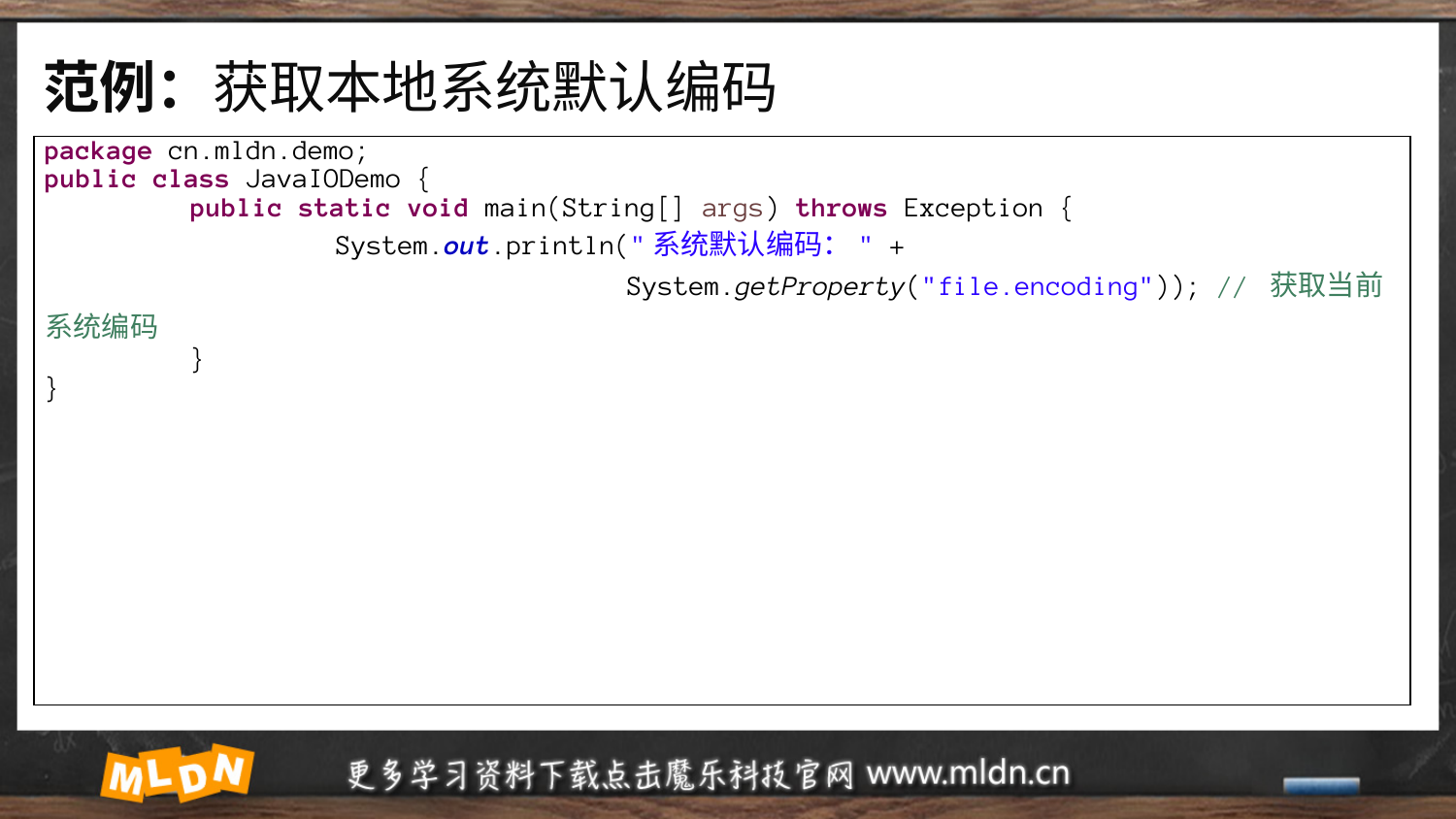

# 范例：获取本地系统默认编码
| package cn.mldn.demo; public class JavaIODemo { public static void main(String[] args) throws Exception { System.out.println("系统默认编码：" + System.getProperty("file.encoding")); // 获取当前系统编码 } } |
| --- |